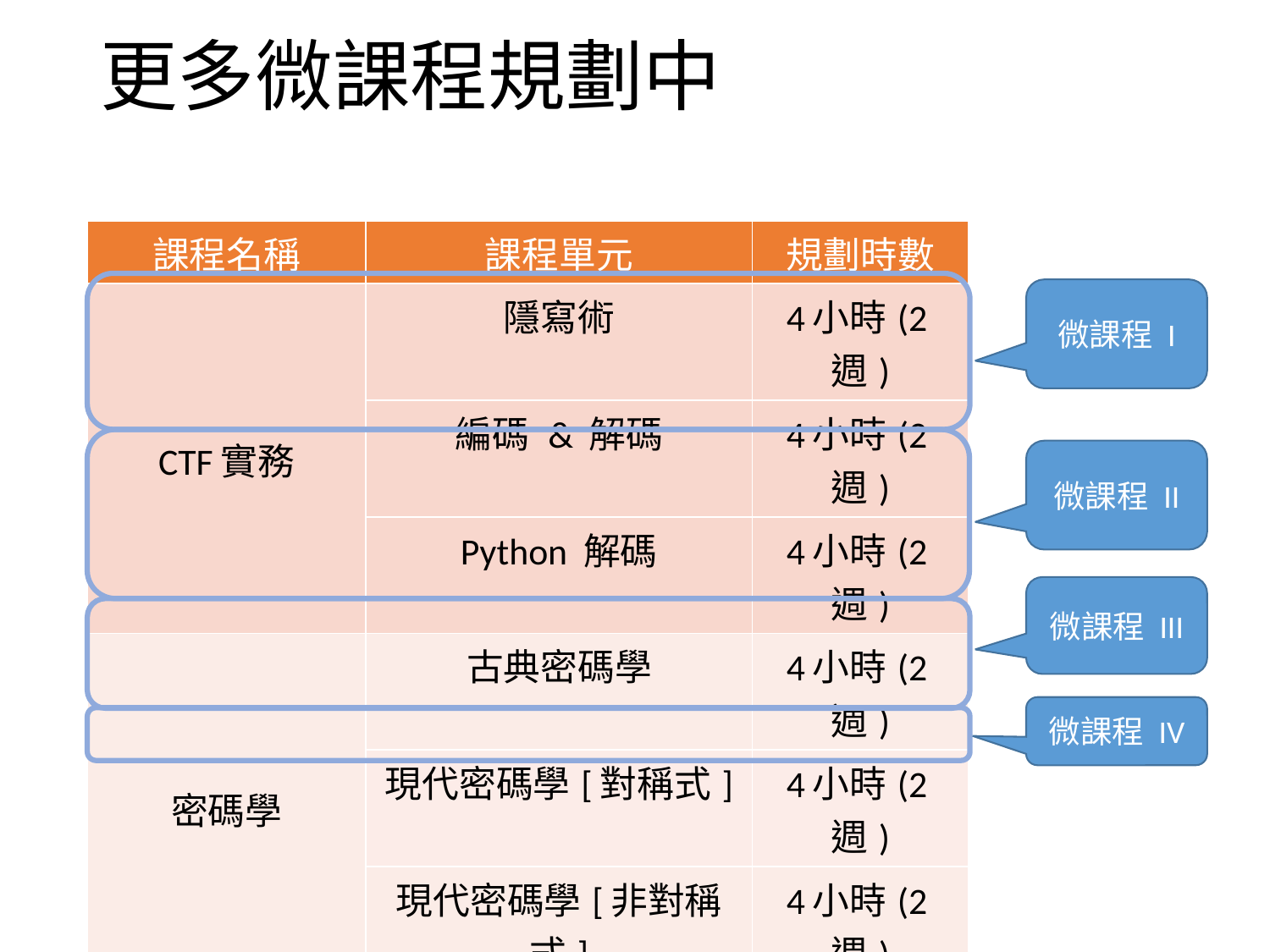

# 更多微課程規劃中
| 課程名稱 | 課程單元 | 規劃時數 |
| --- | --- | --- |
| CTF實務 | 隱寫術 | 4小時(2週) |
|  | 編碼 & 解碼 | 4小時(2週) |
|  | Python 解碼 | 4小時(2週) |
| 密碼學 | 古典密碼學 | 4小時(2週) |
|  | 現代密碼學[對稱式] | 4小時(2週) |
|  | 現代密碼學[非對稱式] | 4小時(2週) |
| 系統安全與實務 | Linux基本指令 | 2小時(1週) |
|  | 系統安全 | 10小時(5週) |
| 網站安全與實務 | 網站安全 | 12小時(6週) |

微課程 I

微課程 II
微課程 III

微課程 IV